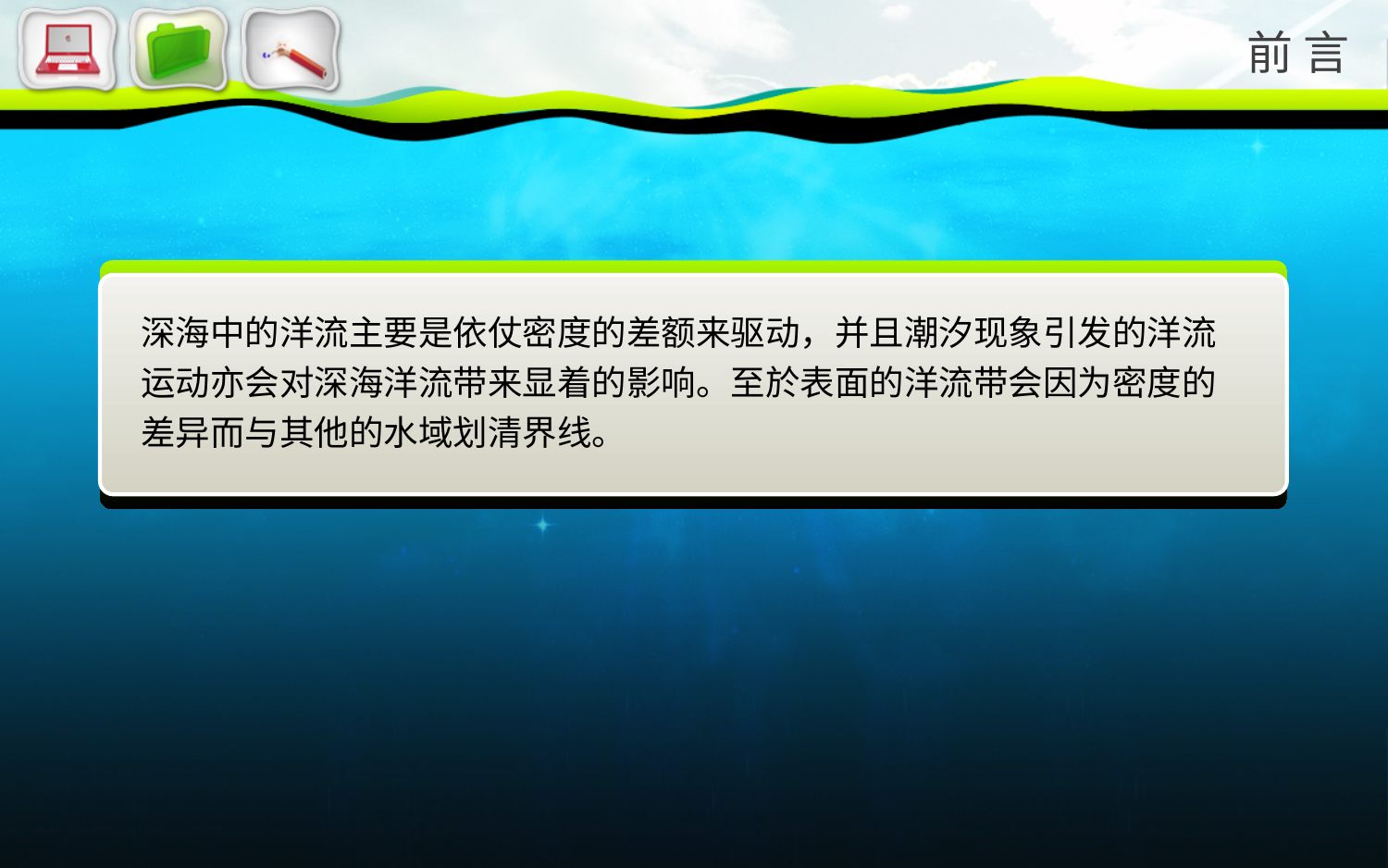

前 言

深海中的洋流主要是依仗密度的差额来驱动，并且潮汐现象引发的洋流运动亦会对深海洋流带来显着的影响。至於表面的洋流带会因为密度的差异而与其他的水域划清界线。